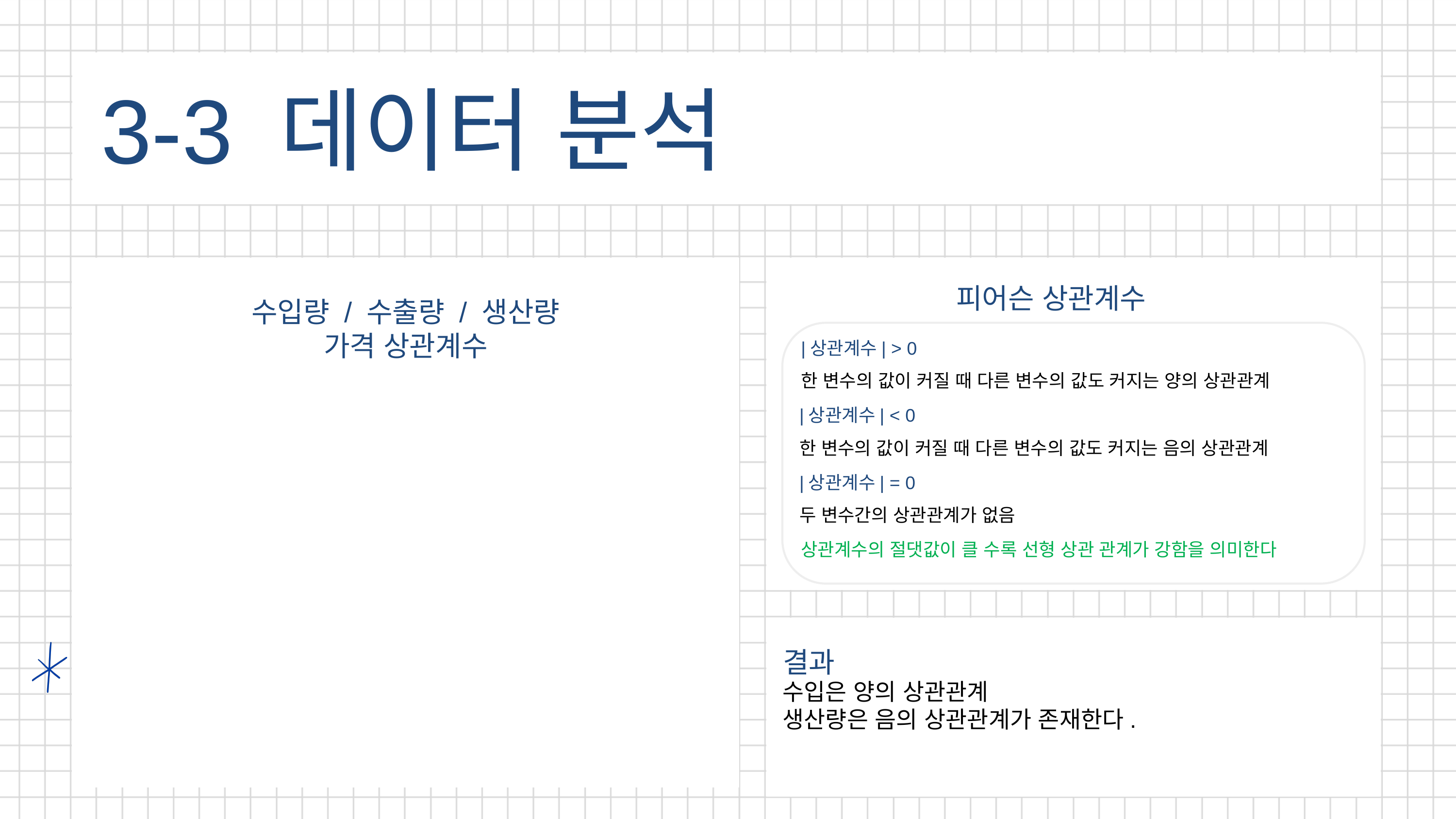

3-3 데이터 분석
피어슨 상관계수

수입량 / 수출량 / 생산량
가격 상관계수

|상관계수| > 0
한 변수의 값이 커질 때 다른 변수의 값도 커지는 양의 상관관계
|상관계수| < 0
한 변수의 값이 커질 때 다른 변수의 값도 커지는 음의 상관관계
|상관계수| = 0
두 변수간의 상관관계가 없음
상관계수의 절댓값이 클 수록 선형 상관 관계가 강함을 의미한다
결과

수입은 양의 상관관계
생산량은 음의 상관관계가 존재한다.